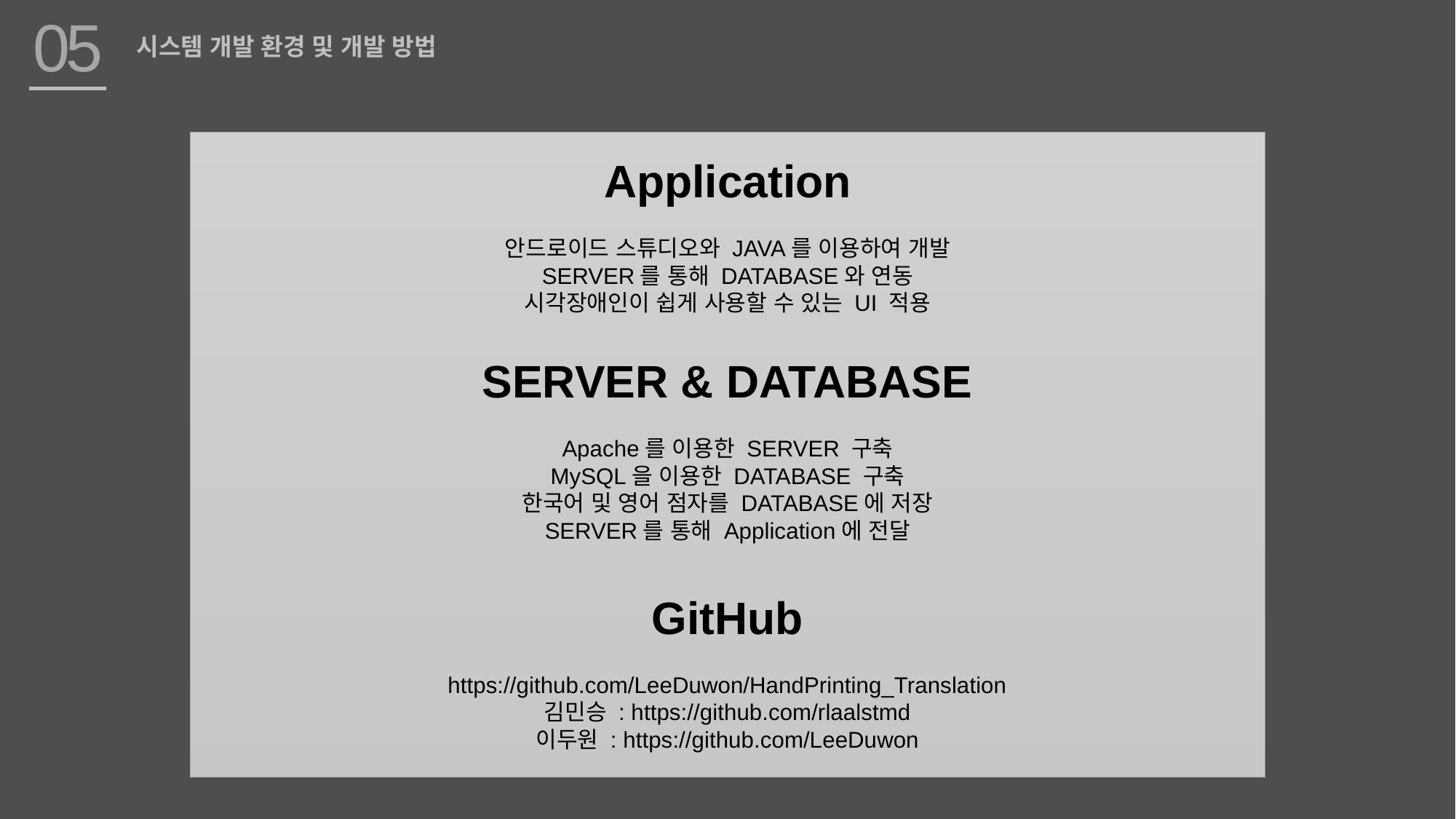

05
시스템 개발 환경 및 개발 방법

Application

안드로이드 스튜디오와 JAVA를 이용하여 개발
SERVER를 통해 DATABASE와 연동
시각장애인이 쉽게 사용할 수 있는 UI 적용

SERVER & DATABASE

Apache를 이용한 SERVER 구축
MySQL을 이용한 DATABASE 구축
한국어 및 영어 점자를 DATABASE에 저장
SERVER를 통해 Application에 전달

GitHub

https://github.com/LeeDuwon/HandPrinting_Translation
김민승 : https://github.com/rlaalstmd
이두원 : https://github.com/LeeDuwon